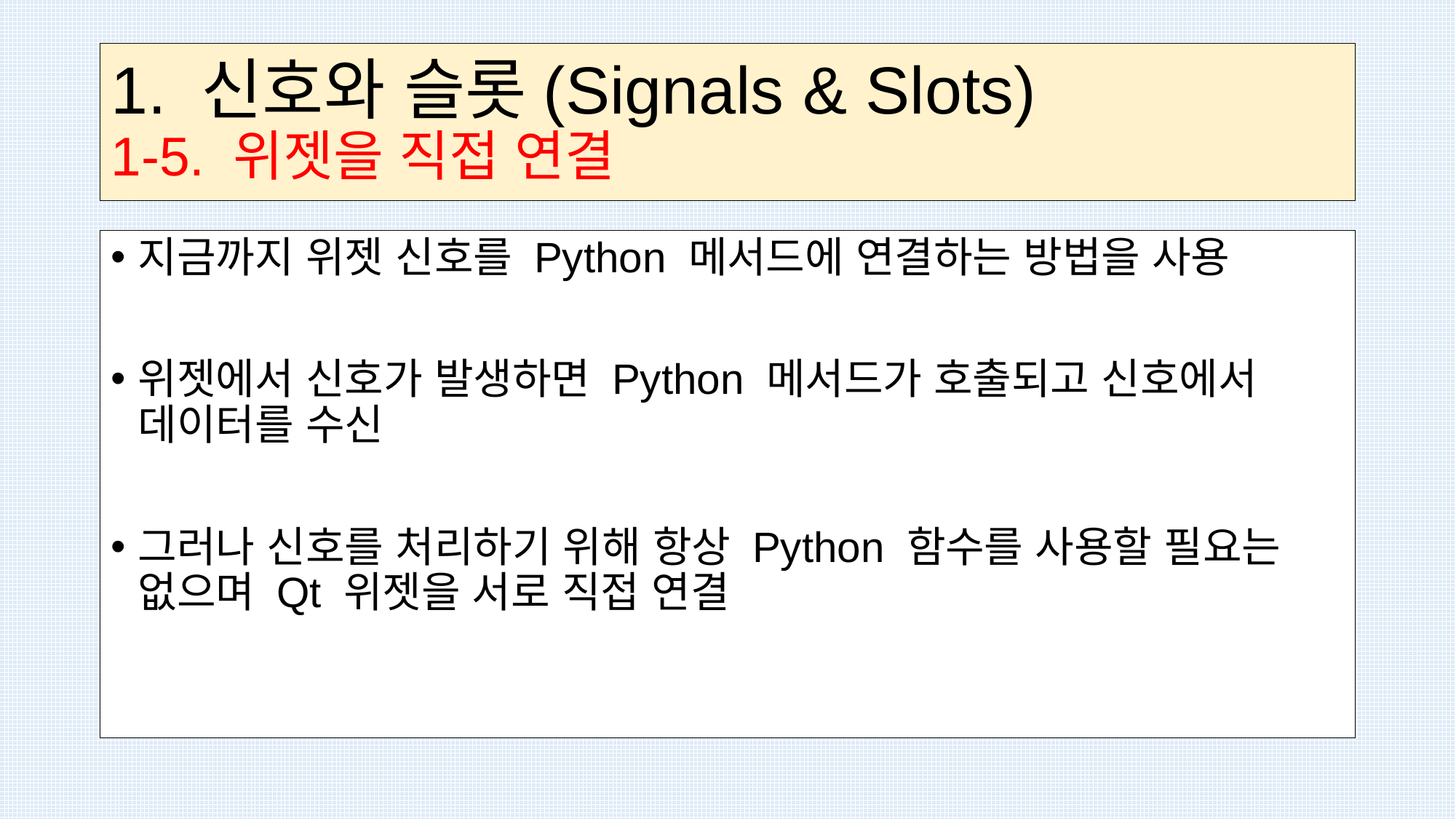

# 1. 신호와 슬롯(Signals & Slots) 1-5. 위젯을 직접 연결
지금까지 위젯 신호를 Python 메서드에 연결하는 방법을 사용

위젯에서 신호가 발생하면 Python 메서드가 호출되고 신호에서 데이터를 수신

그러나 신호를 처리하기 위해 항상 Python 함수를 사용할 필요는 없으며 Qt 위젯을 서로 직접 연결